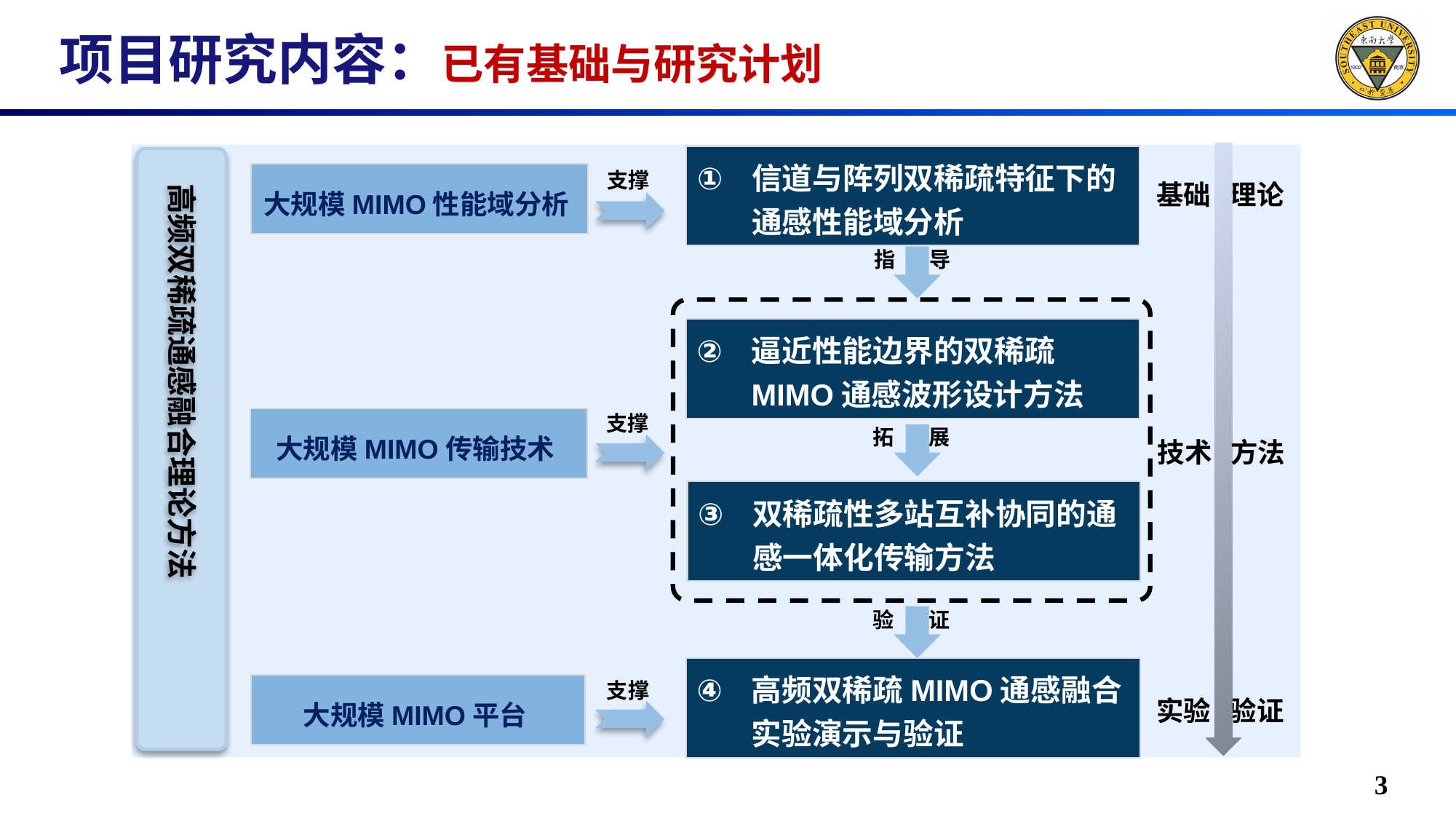

# 项目研究内容：已有基础与研究计划

信道与阵列双稀疏特征下的通感性能域分析
逼近性能边界的双稀疏MIMO通感波形设计方法

高频双稀疏MIMO通感融合实验演示与验证
大规模MIMO平台

高频双稀疏通感融合理论方法
支撑
大规模MIMO性能域分析
基础   理论

指       导

支撑
大规模MIMO传输技术
拓       展

技术   方法
双稀疏性多站互补协同的通感一体化传输方法
验       证

支撑
实验   验证

3